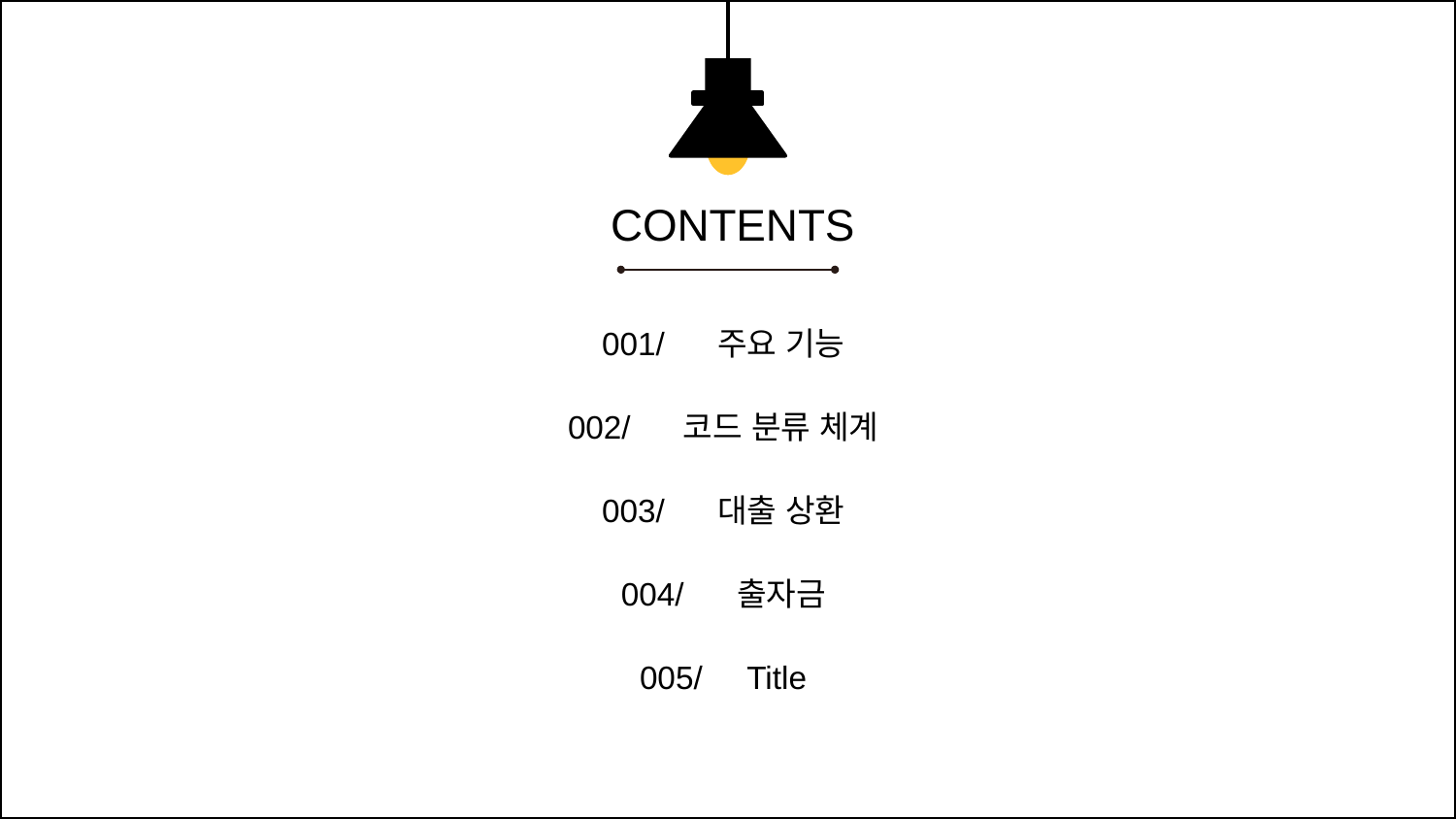

CONTENTS
001/     주요 기능
002/     코드 분류 체계
003/     대출 상환
004/     출자금
005/     Title